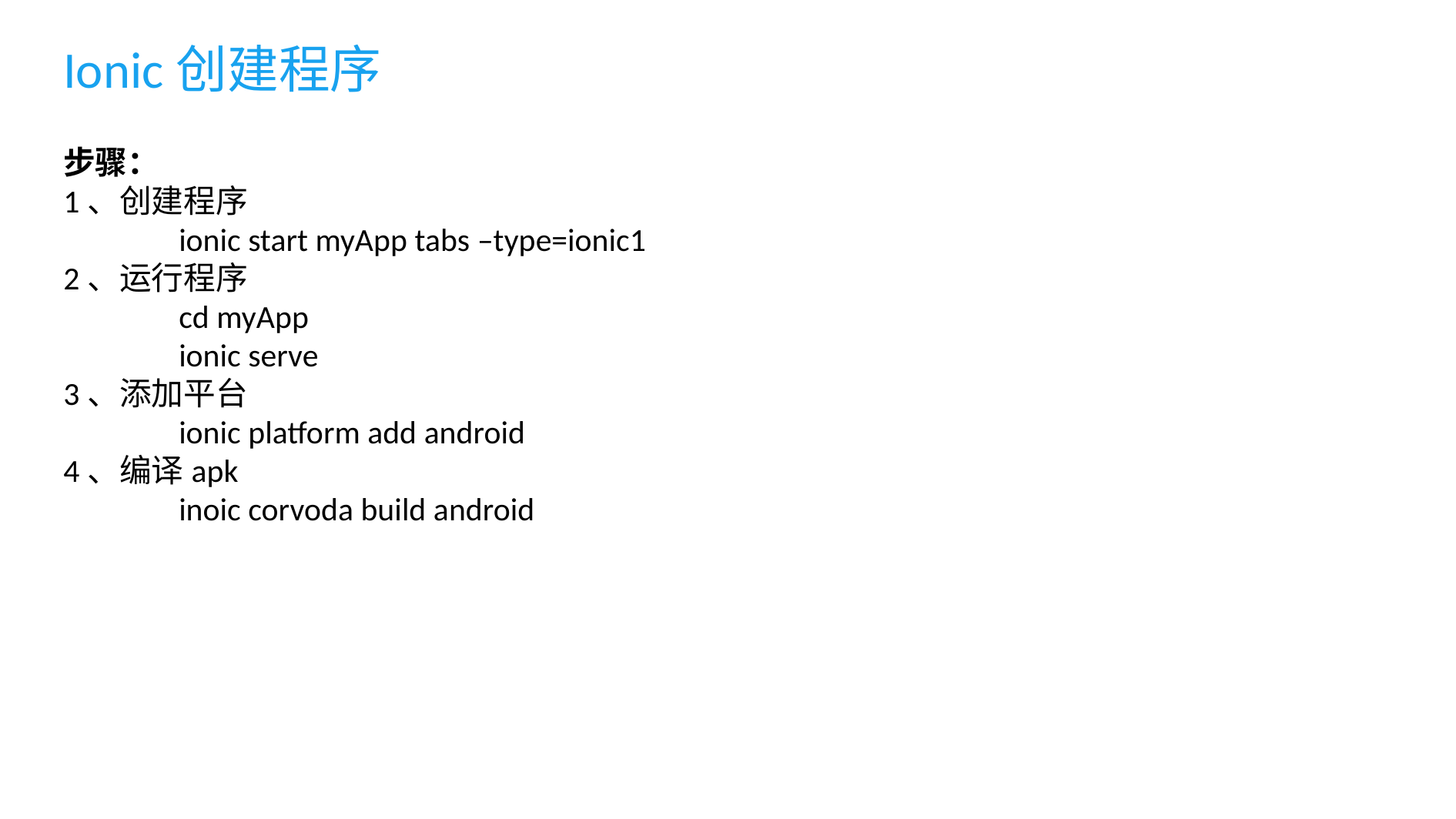

# Ionic创建程序
步骤：
1、创建程序
	ionic start myApp tabs –type=ionic1
2、运行程序
	cd myApp
	ionic serve
3、添加平台
	ionic platform add android
4、编译apk
	inoic corvoda build android